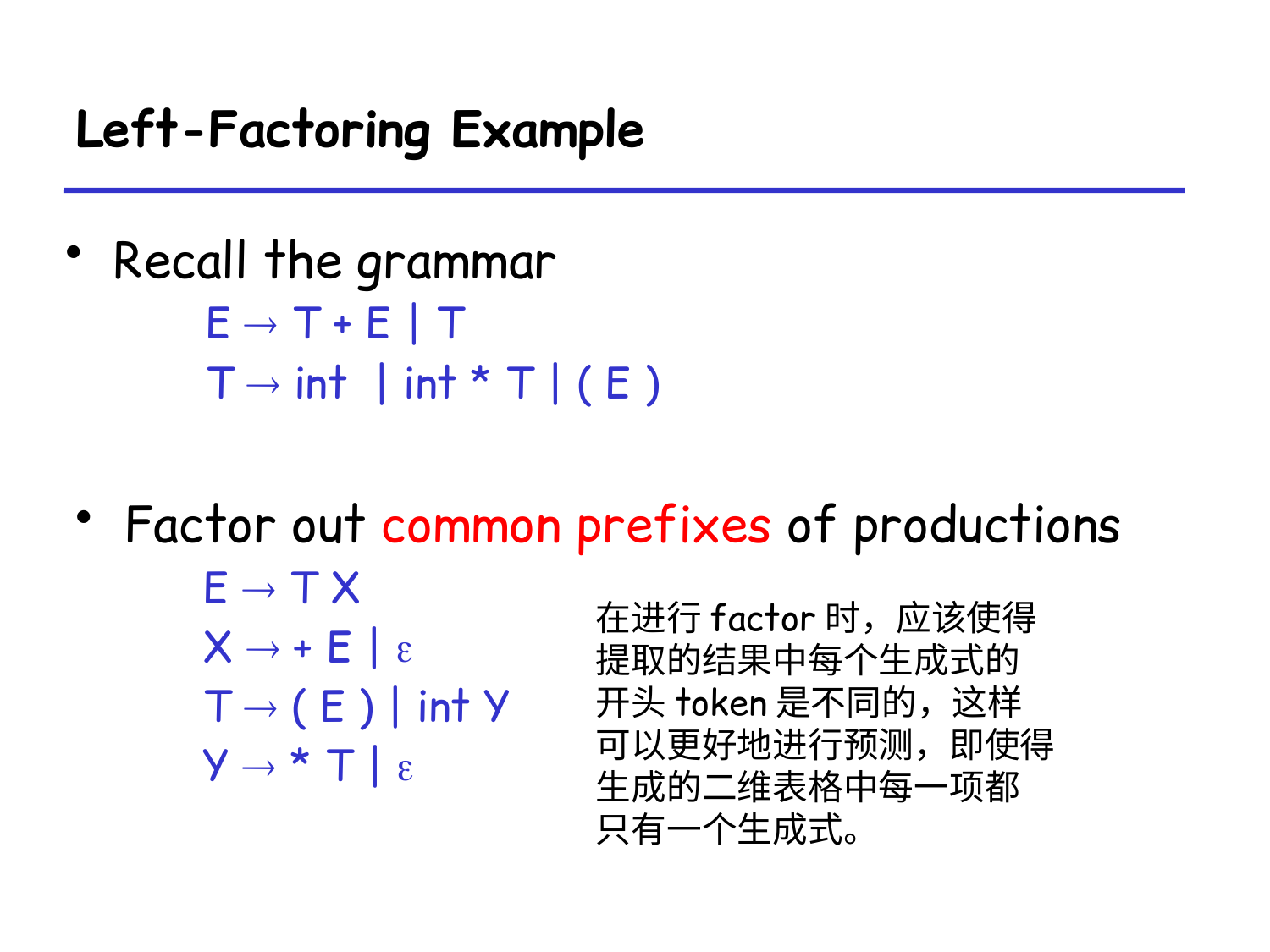

# Left-Factoring Example
Recall the grammar
      E → T + E | T
      T → int  | int * T | ( E )

Factor out common prefixes of productions
     E → T X
     X → + E | ε
     T → ( E ) | int Y
     Y → * T | ε
在进行factor时，应该使得
提取的结果中每个生成式的
开头token是不同的，这样
可以更好地进行预测，即使得
生成的二维表格中每一项都
只有一个生成式。
87